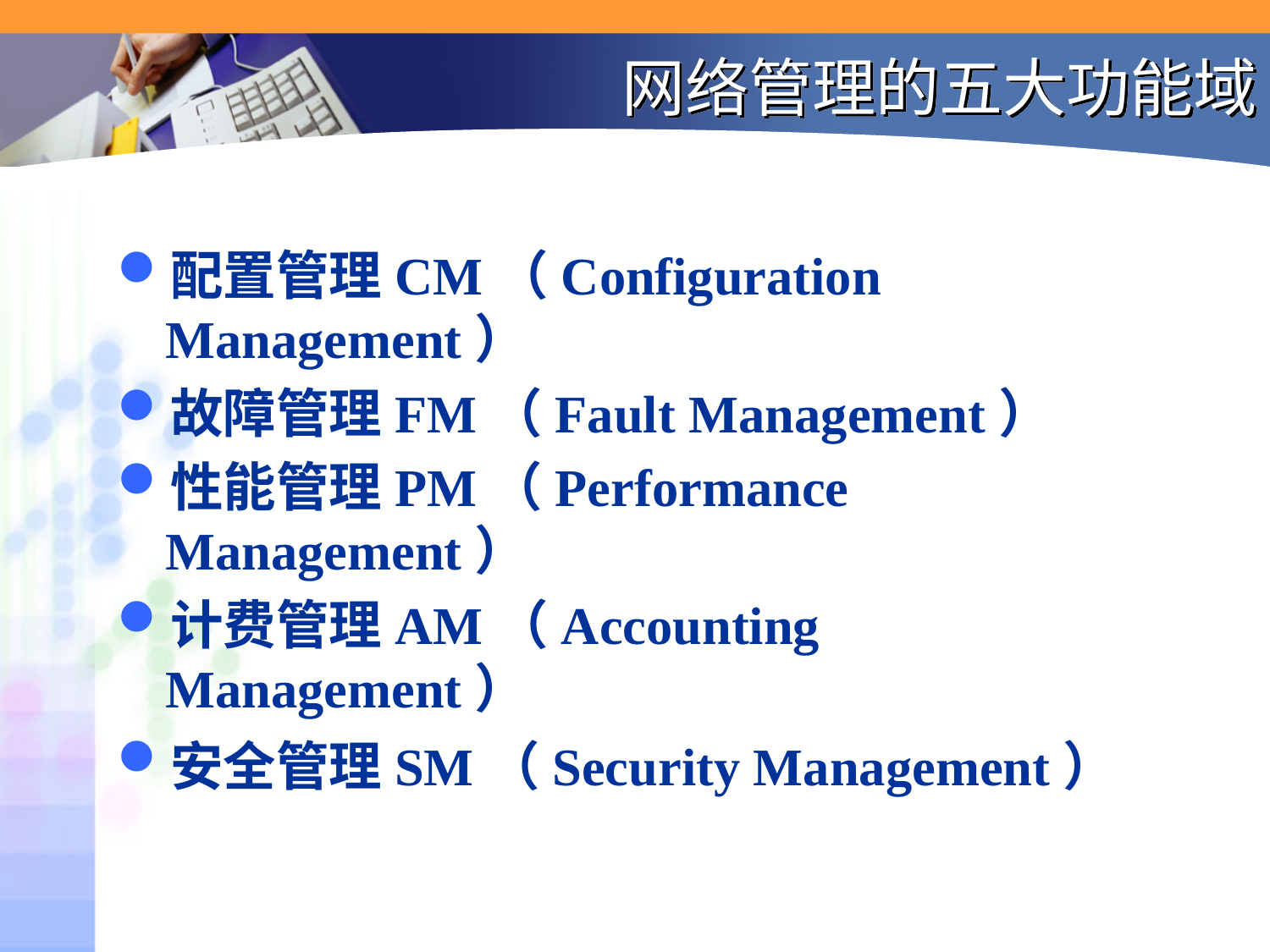

# 网络管理的五大功能域
配置管理CM（Configuration Management）
故障管理FM（Fault Management）
性能管理PM（Performance Management）
计费管理AM（Accounting Management）
安全管理SM（Security Management）